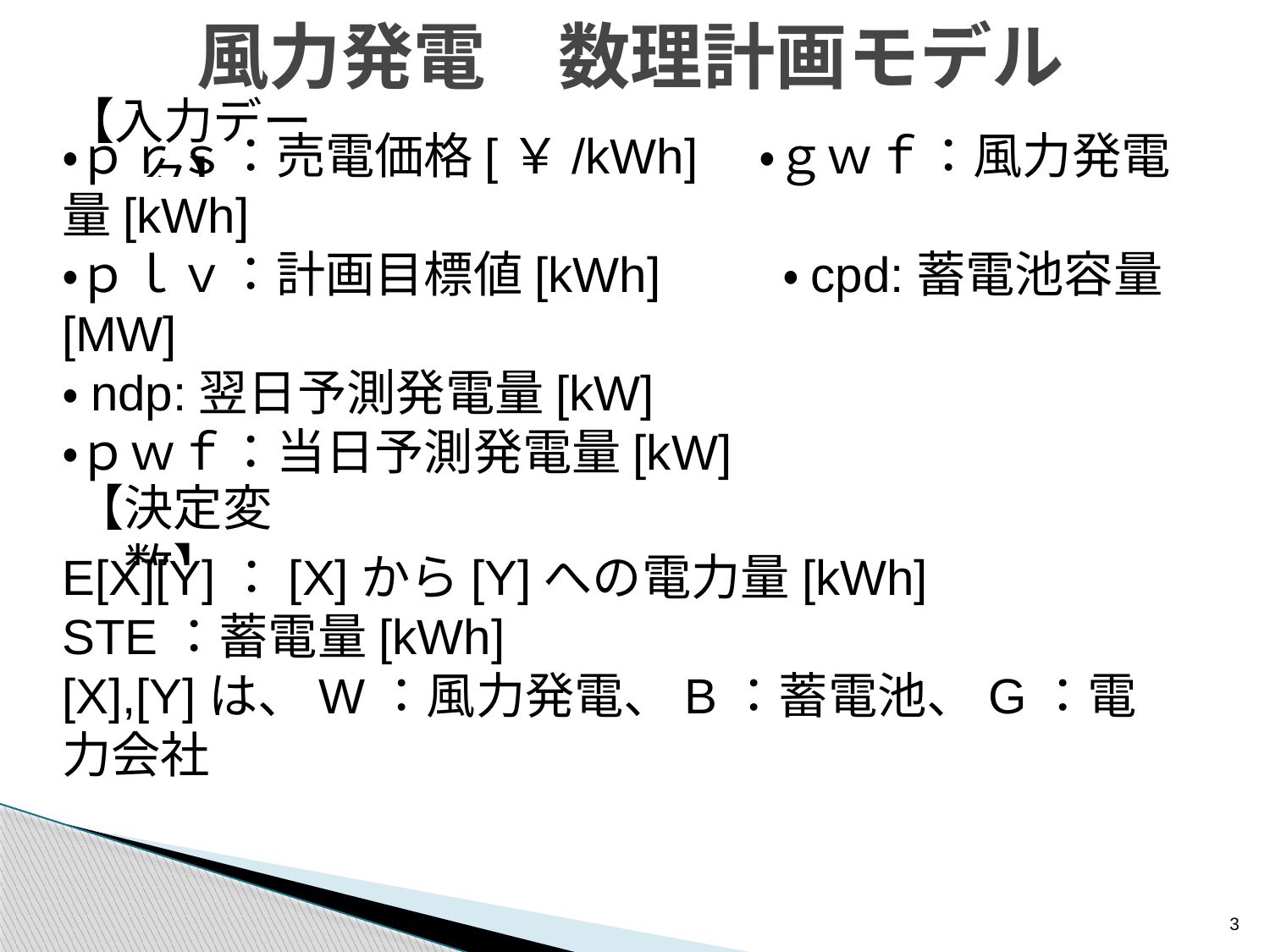

# 風力発電　数理計画モデル
【入力データ】

・ｐｒｓ：売電価格[￥/kWh]　・ｇｗｆ：風力発電量[kWh]
・ｐｌｖ：計画目標値[kWh]　　 ・cpd:蓄電池容量[MW]
・ndp:翌日予測発電量[kW]
・ｐｗｆ：当日予測発電量[kW]
【決定変数】
E[X][Y]：[X]から[Y]への電力量[kWh]
STE：蓄電量[kWh]
[X],[Y]は、W：風力発電、B：蓄電池、G：電力会社
3